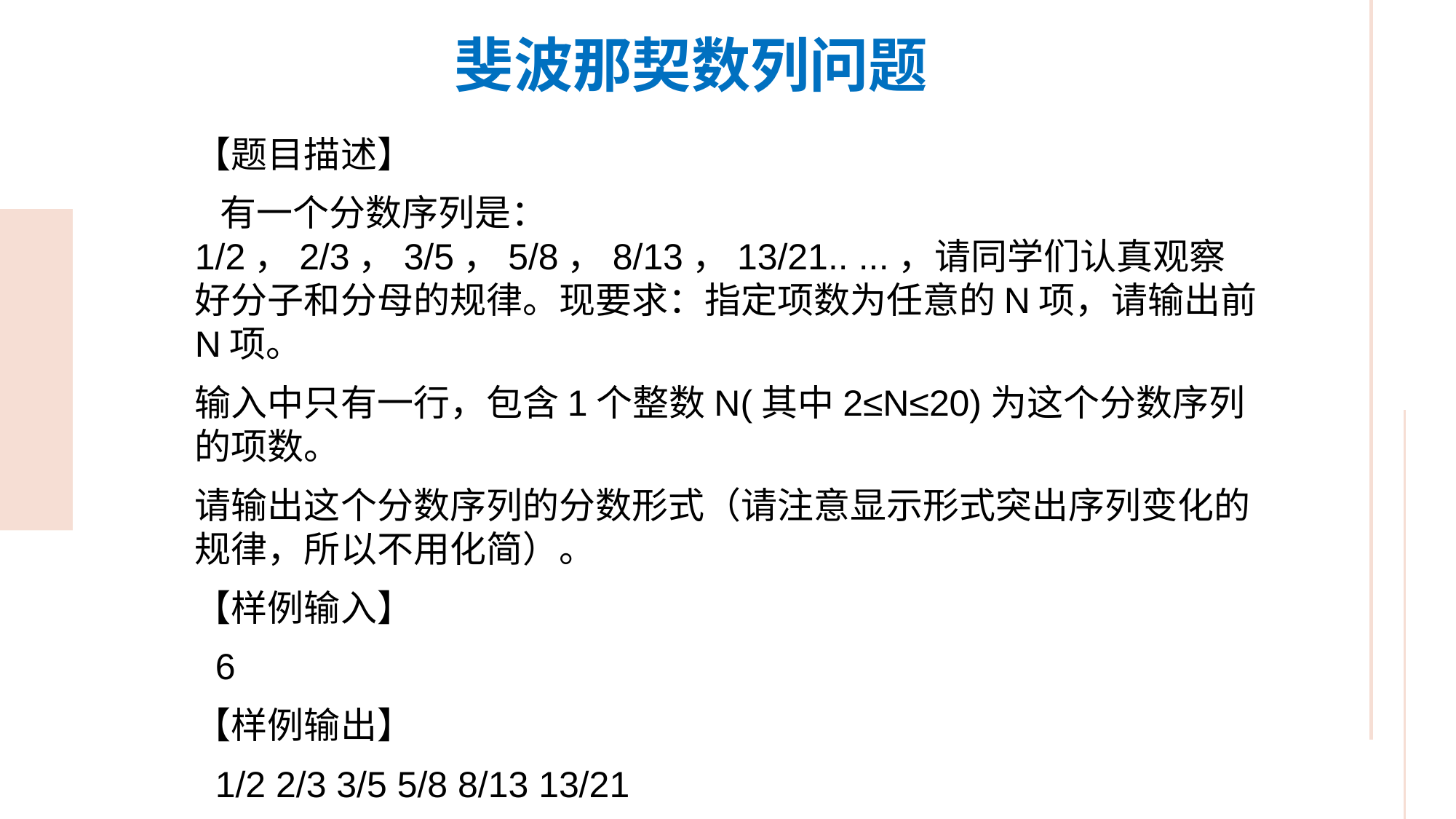

斐波那契数列问题
【题目描述】
  有一个分数序列是：1/2，2/3，3/5，5/8，8/13，13/21.. ...，请同学们认真观察好分子和分母的规律。现要求：指定项数为任意的N项，请输出前N项。
输入中只有一行，包含1个整数N(其中2≤N≤20)为这个分数序列的项数。
请输出这个分数序列的分数形式（请注意显示形式突出序列变化的规律，所以不用化简）。
【样例输入】
  6
【样例输出】
  1/2 2/3 3/5 5/8 8/13 13/21